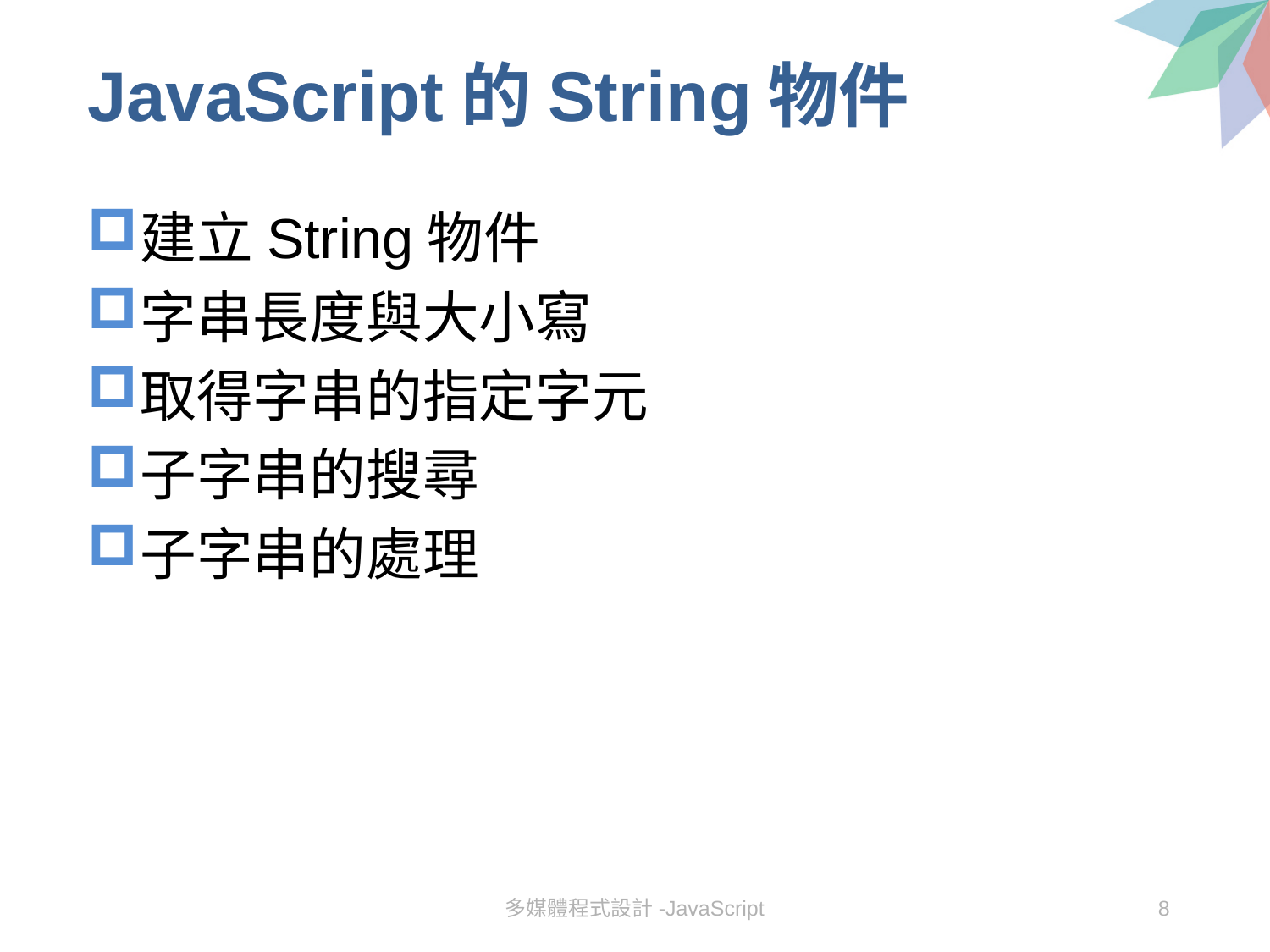

# JavaScript的String物件
建立String物件
字串長度與大小寫
取得字串的指定字元
子字串的搜尋
子字串的處理
多媒體程式設計-JavaScript
8